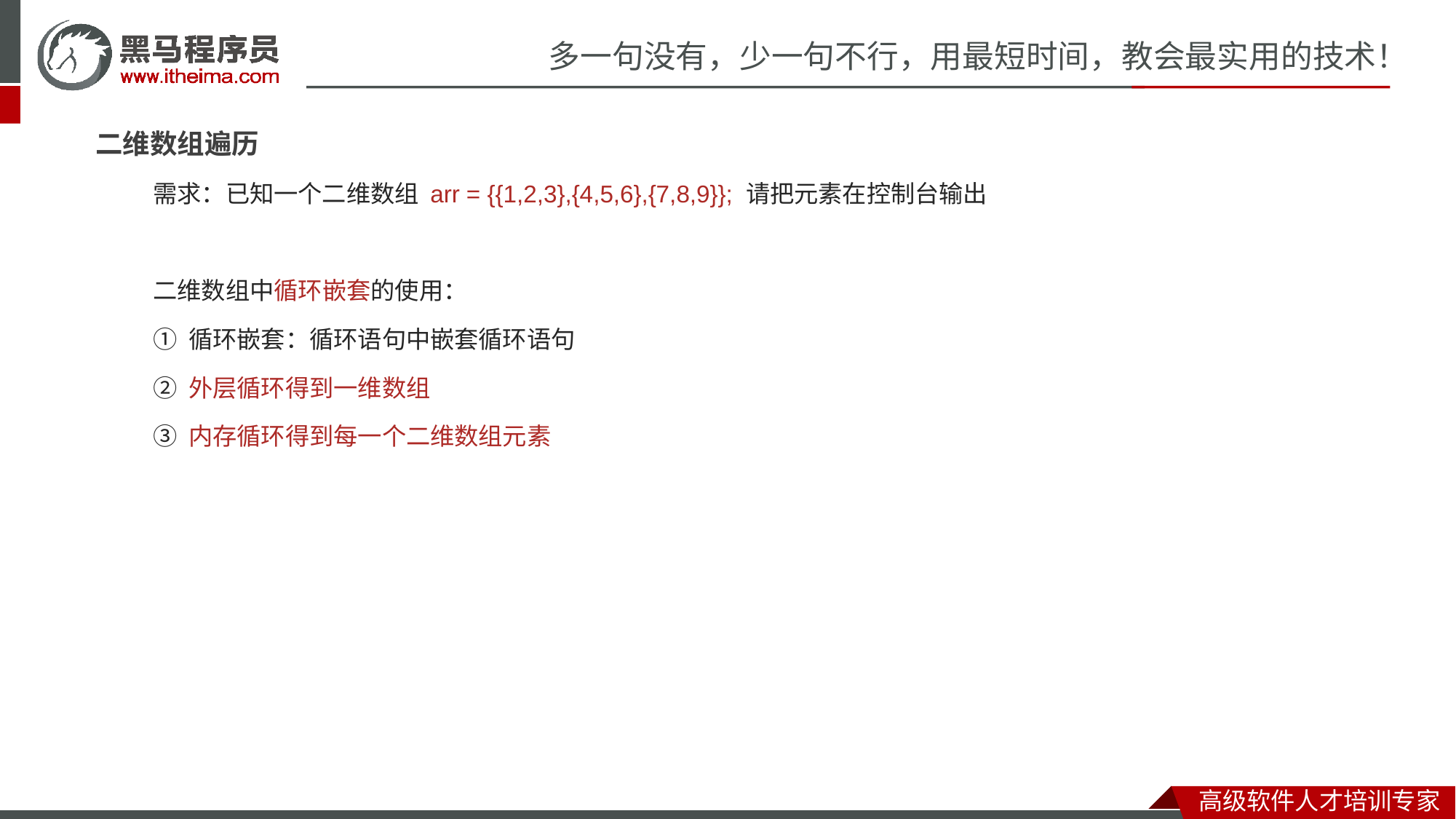

二维数组遍历
需求：已知一个二维数组 arr = {{1,2,3},{4,5,6},{7,8,9}}; 请把元素在控制台输出

二维数组中循环嵌套的使用：
① 循环嵌套：循环语句中嵌套循环语句
② 外层循环得到一维数组
③ 内存循环得到每一个二维数组元素